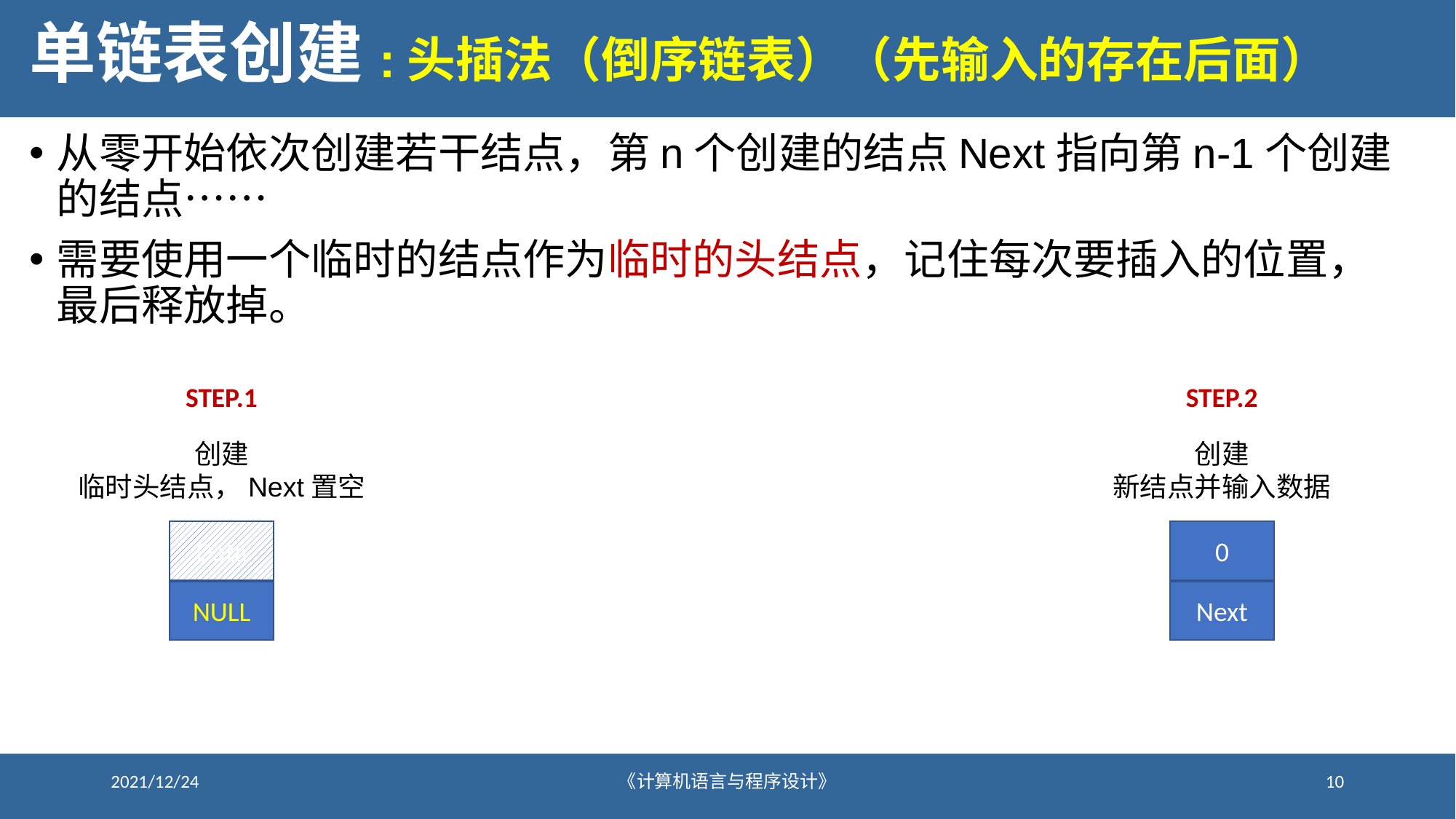

# 单链表创建:头插法（倒序链表）（先输入的存在后面）
从零开始依次创建若干结点，第n个创建的结点Next指向第n-1个创建的结点……
需要使用一个临时的结点作为临时的头结点，记住每次要插入的位置，最后释放掉。
STEP.1
STEP.2
创建
临时头结点，Next置空
创建
新结点并输入数据
Data
NULL
0
Next
2021/12/24
《计算机语言与程序设计》
10